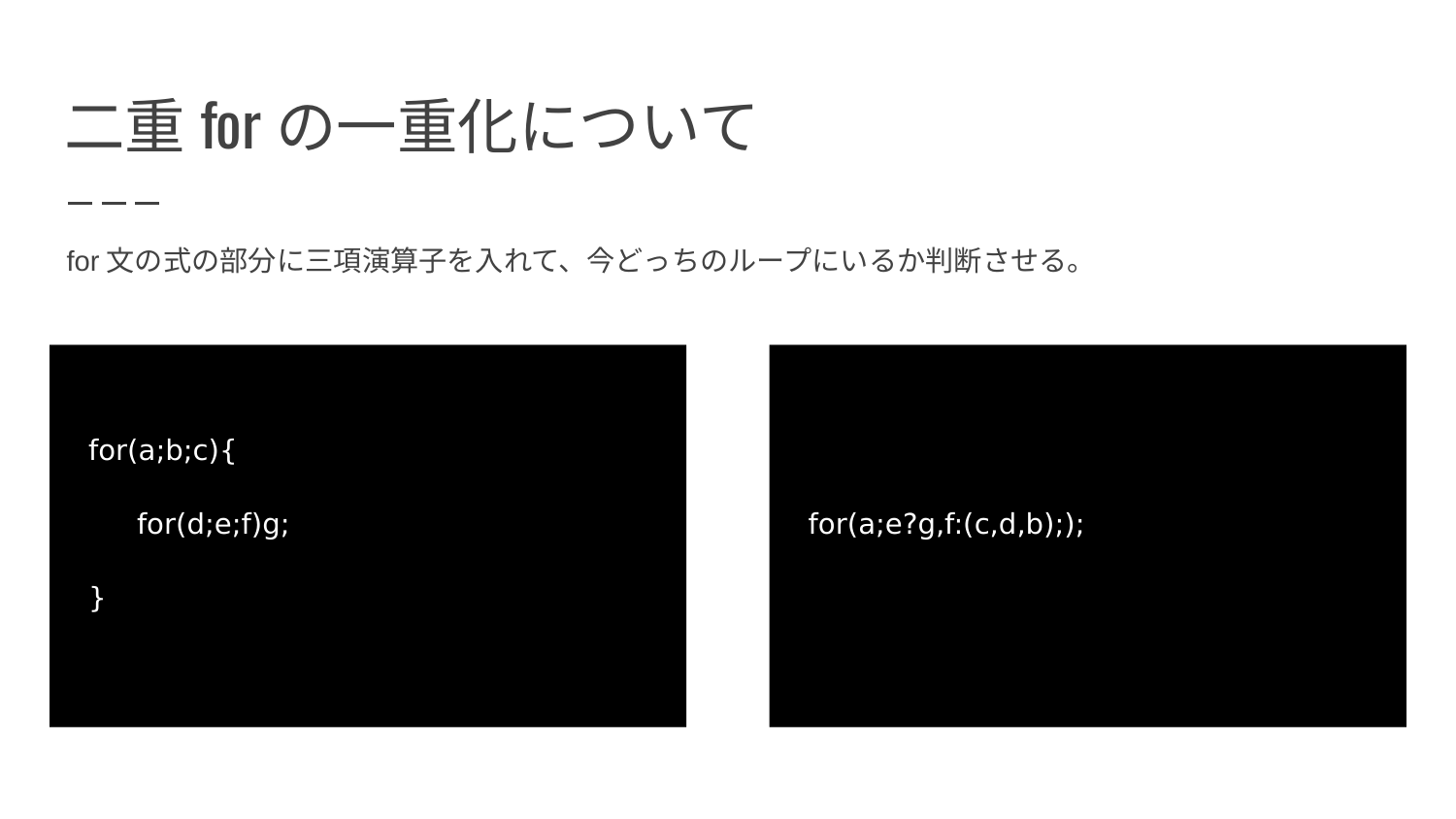

# 二重forの一重化について
for文の式の部分に三項演算子を入れて、今どっちのループにいるか判断させる。

for(a;b;c){
for(d;e;f)g;
}

for(a;e?g,f:(c,d,b););